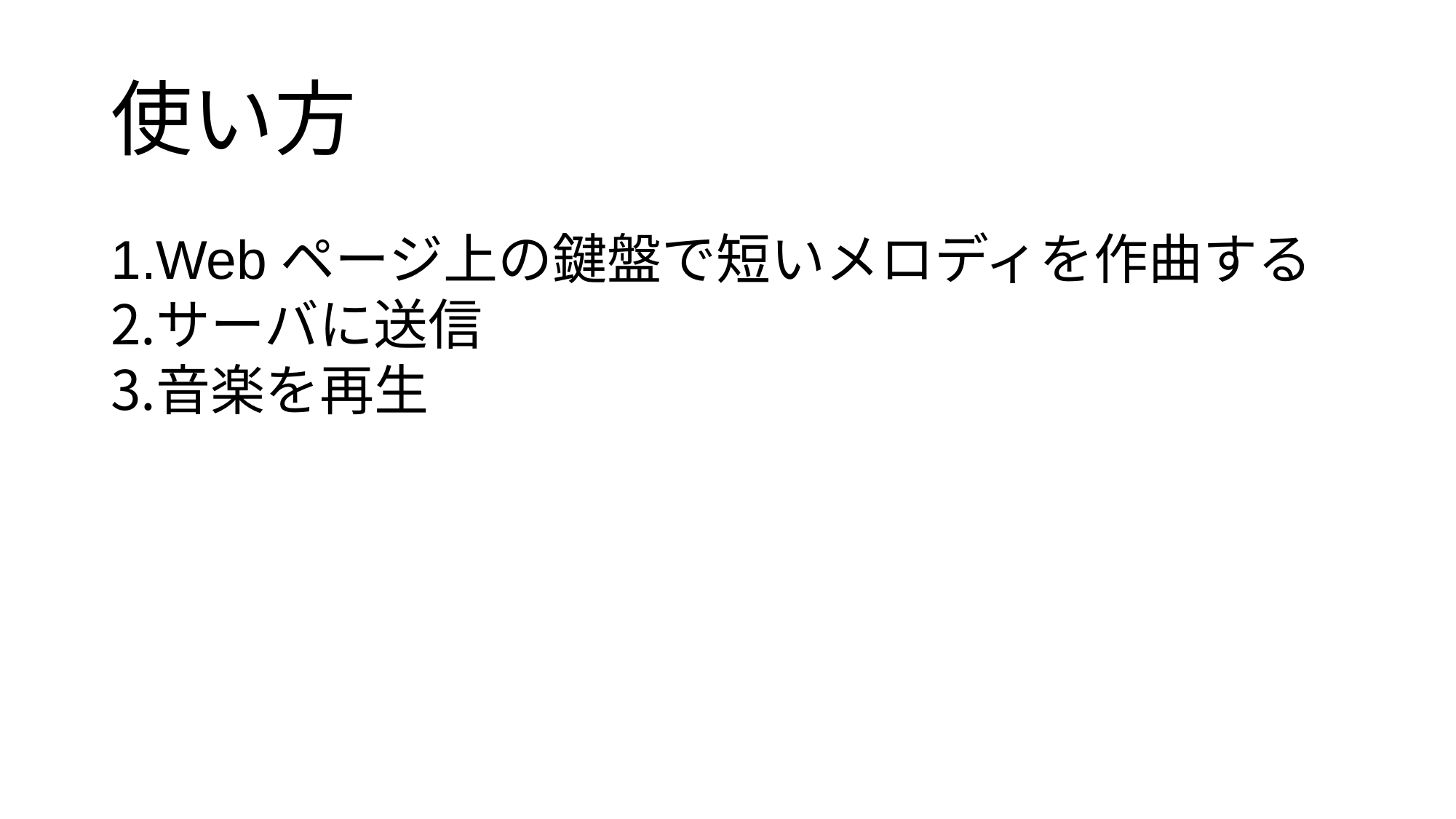

# 使い方
Webページ上の鍵盤で短いメロディを作曲する
サーバに送信
音楽を再生